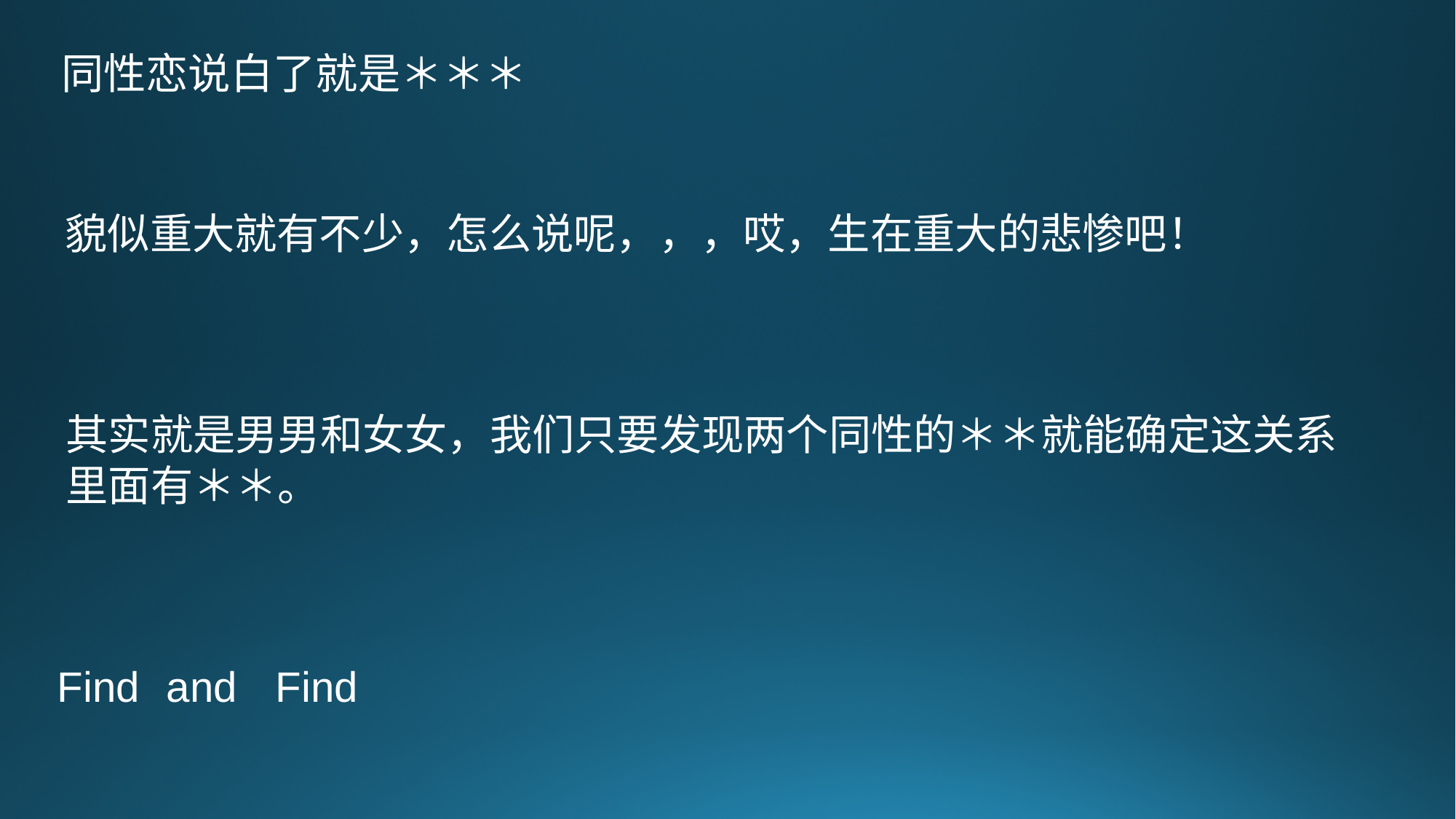

同性恋说白了就是＊＊＊
貌似重大就有不少，怎么说呢，，，哎，生在重大的悲惨吧！
其实就是男男和女女，我们只要发现两个同性的＊＊就能确定这关系
里面有＊＊。
Find	and	Find